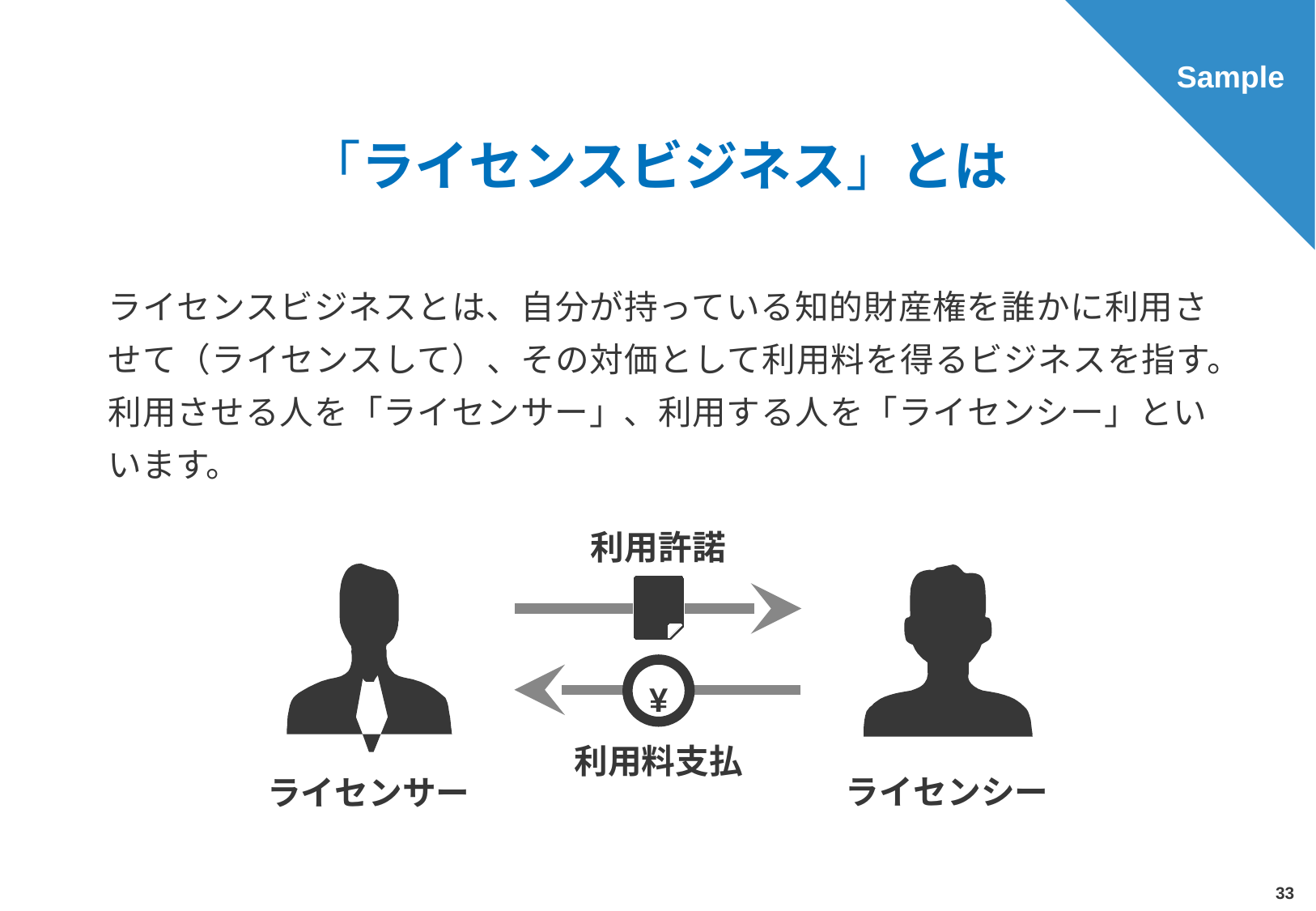

Sample
#
「ライセンスビジネス」とは
ライセンスビジネスとは、自分が持っている知的財産権を誰かに利用させて（ライセンスして）、その対価として利用料を得るビジネスを指す。利用させる人を「ライセンサー」、利用する人を「ライセンシー」といいます。
利用許諾

¥
利用料支払
ライセンシー
ライセンサー
33